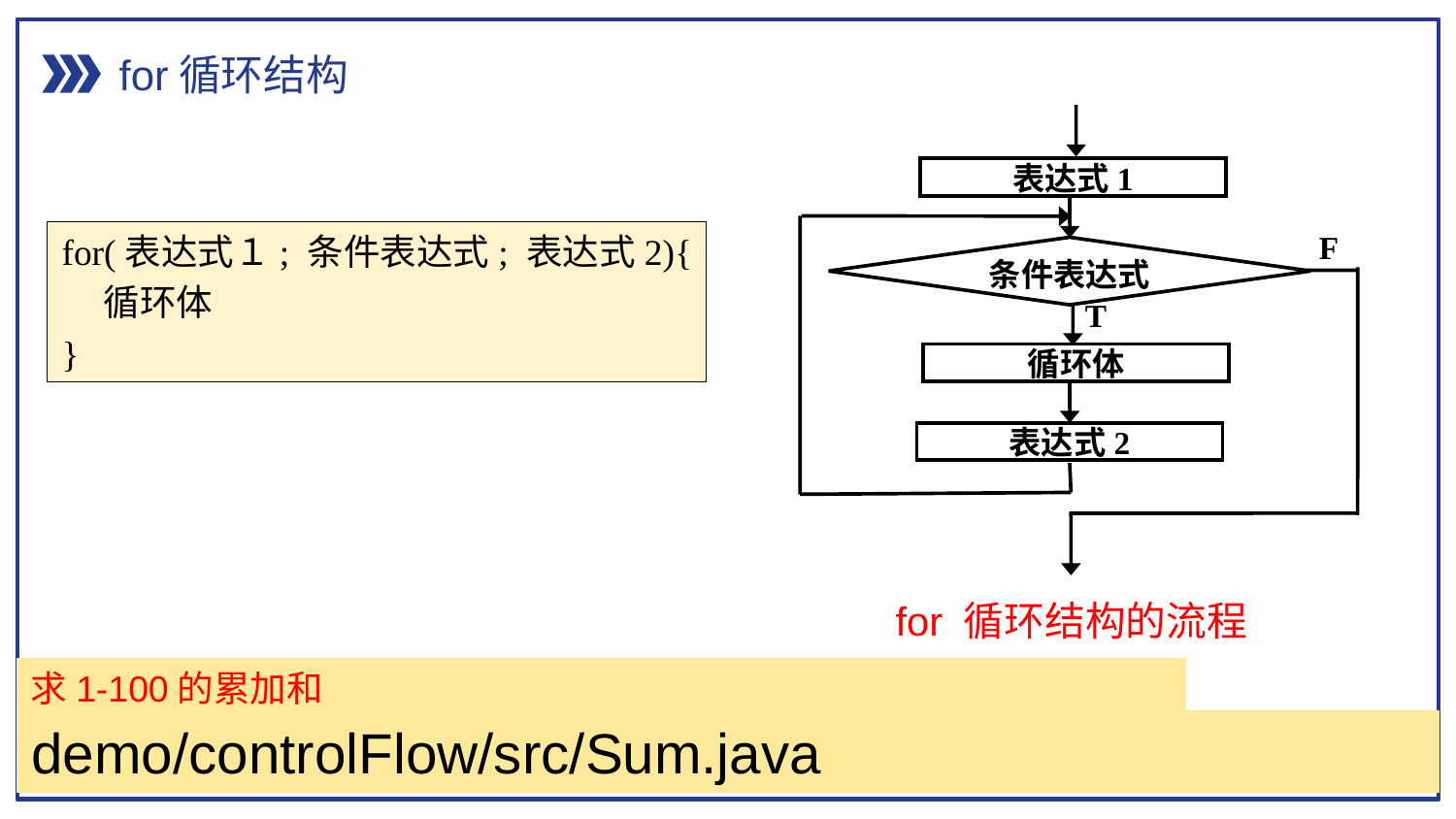

for循环结构

表达式1

条件表达式

循环体

表达式2

for 循环结构的流程

F
T
for(表达式１; 条件表达式; 表达式2){
    循环体
}
求1-100的累加和
demo/controlFlow/src/Sum.java